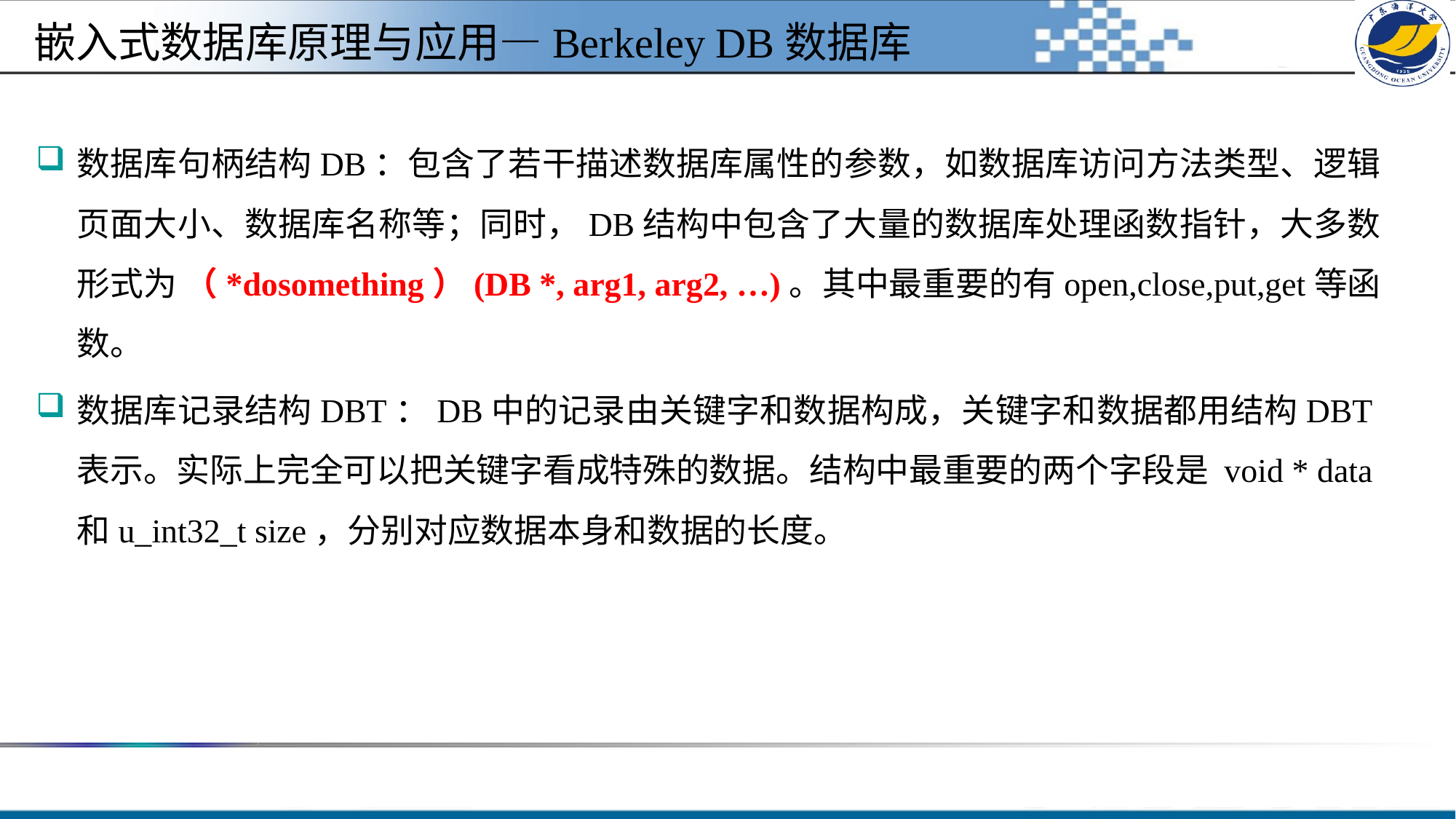

#
嵌入式数据库原理与应用—Berkeley DB数据库
数据库句柄结构DB：包含了若干描述数据库属性的参数，如数据库访问方法类型、逻辑页面大小、数据库名称等；同时，DB结构中包含了大量的数据库处理函数指针，大多数形式为 （*dosomething）(DB *, arg1, arg2, …)。其中最重要的有open,close,put,get等函数。
数据库记录结构DBT：DB中的记录由关键字和数据构成，关键字和数据都用结构DBT表示。实际上完全可以把关键字看成特殊的数据。结构中最重要的两个字段是 void * data和u_int32_t size，分别对应数据本身和数据的长度。